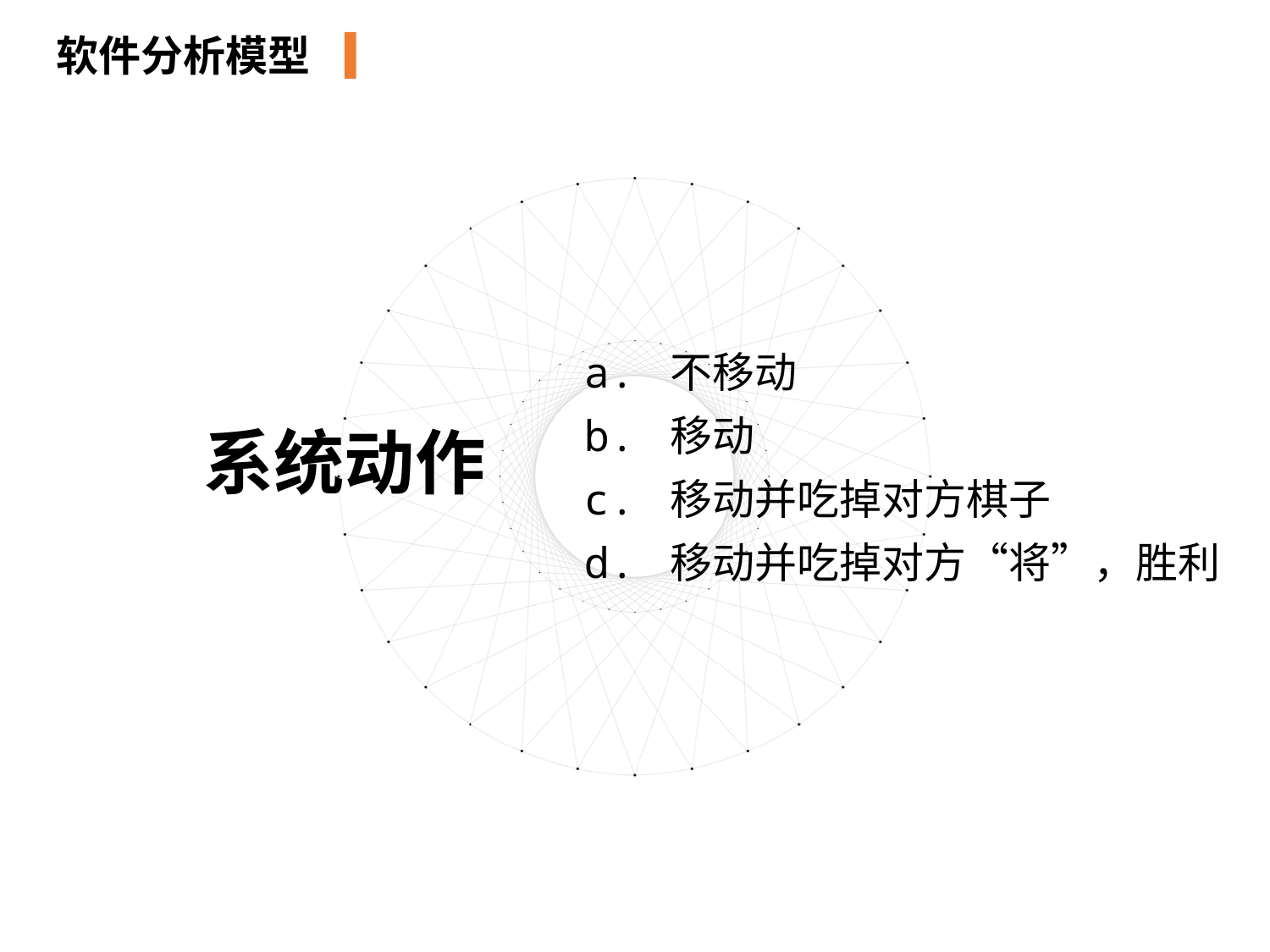

软件分析模型

a. 不移动
b. 移动
c. 移动并吃掉对方棋子
d. 移动并吃掉对方“将”，胜利
系统动作